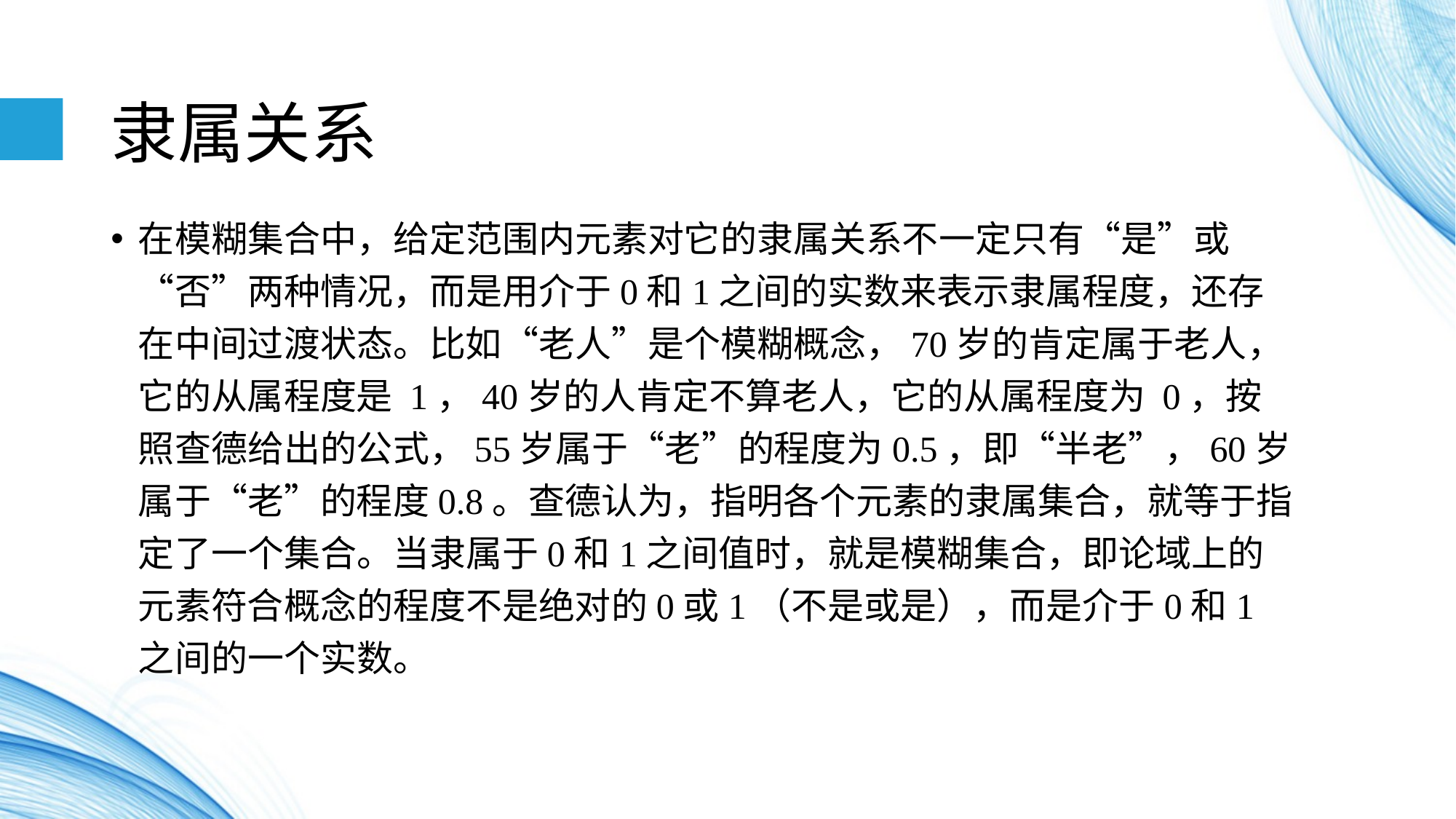

# 隶属关系
在模糊集合中，给定范围内元素对它的隶属关系不一定只有“是”或“否”两种情况，而是用介于0和1之间的实数来表示隶属程度，还存在中间过渡状态。比如“老人”是个模糊概念，70岁的肯定属于老人，它的从属程度是 1，40岁的人肯定不算老人，它的从属程度为 0，按照查德给出的公式，55岁属于“老”的程度为0.5，即“半老”，60岁属于“老”的程度0.8。查德认为，指明各个元素的隶属集合，就等于指定了一个集合。当隶属于0和1之间值时，就是模糊集合，即论域上的元素符合概念的程度不是绝对的0或1（不是或是），而是介于0和1之间的一个实数。